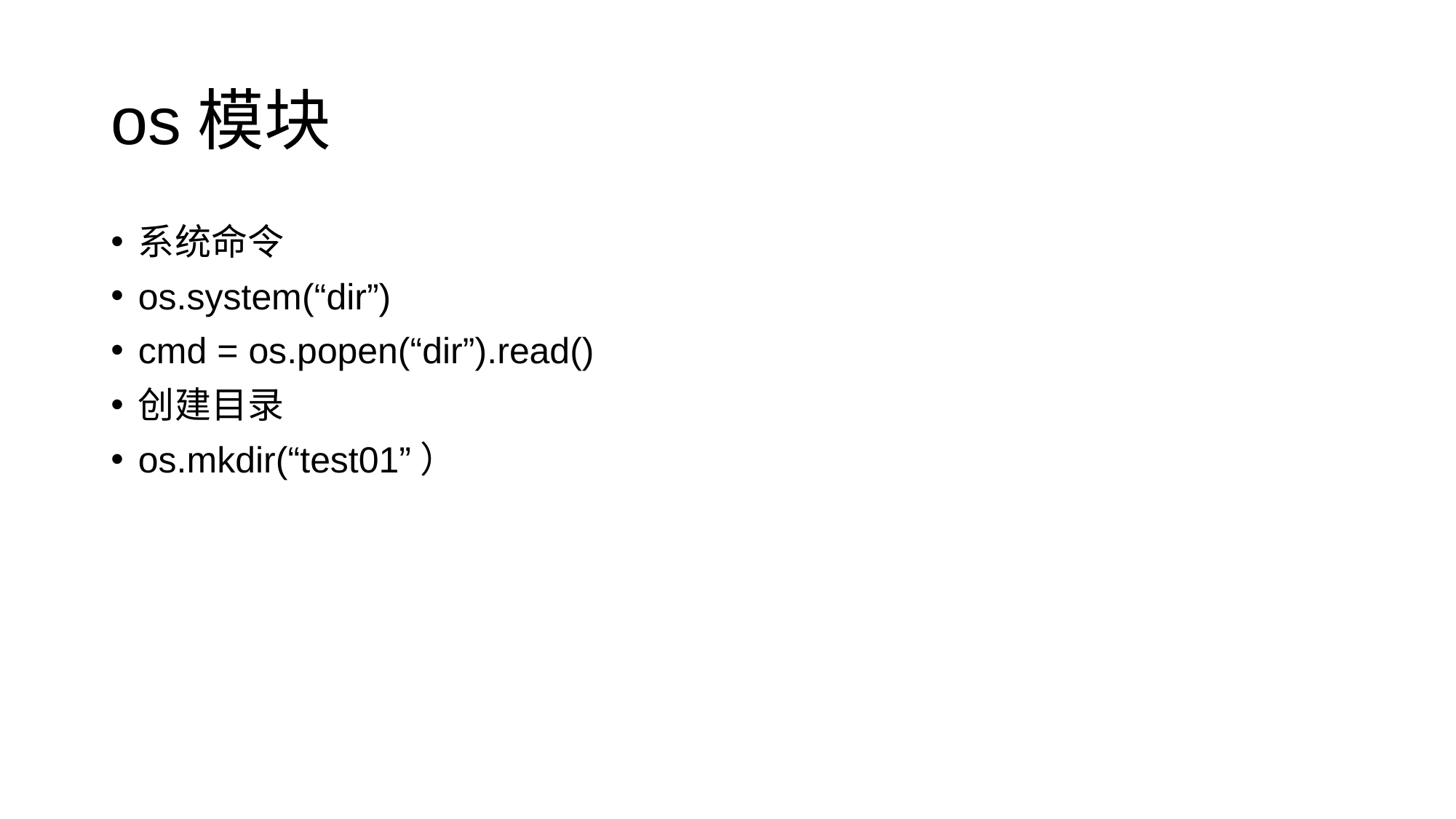

# os模块
系统命令
os.system(“dir”)
cmd = os.popen(“dir”).read()
创建目录
os.mkdir(“test01”）